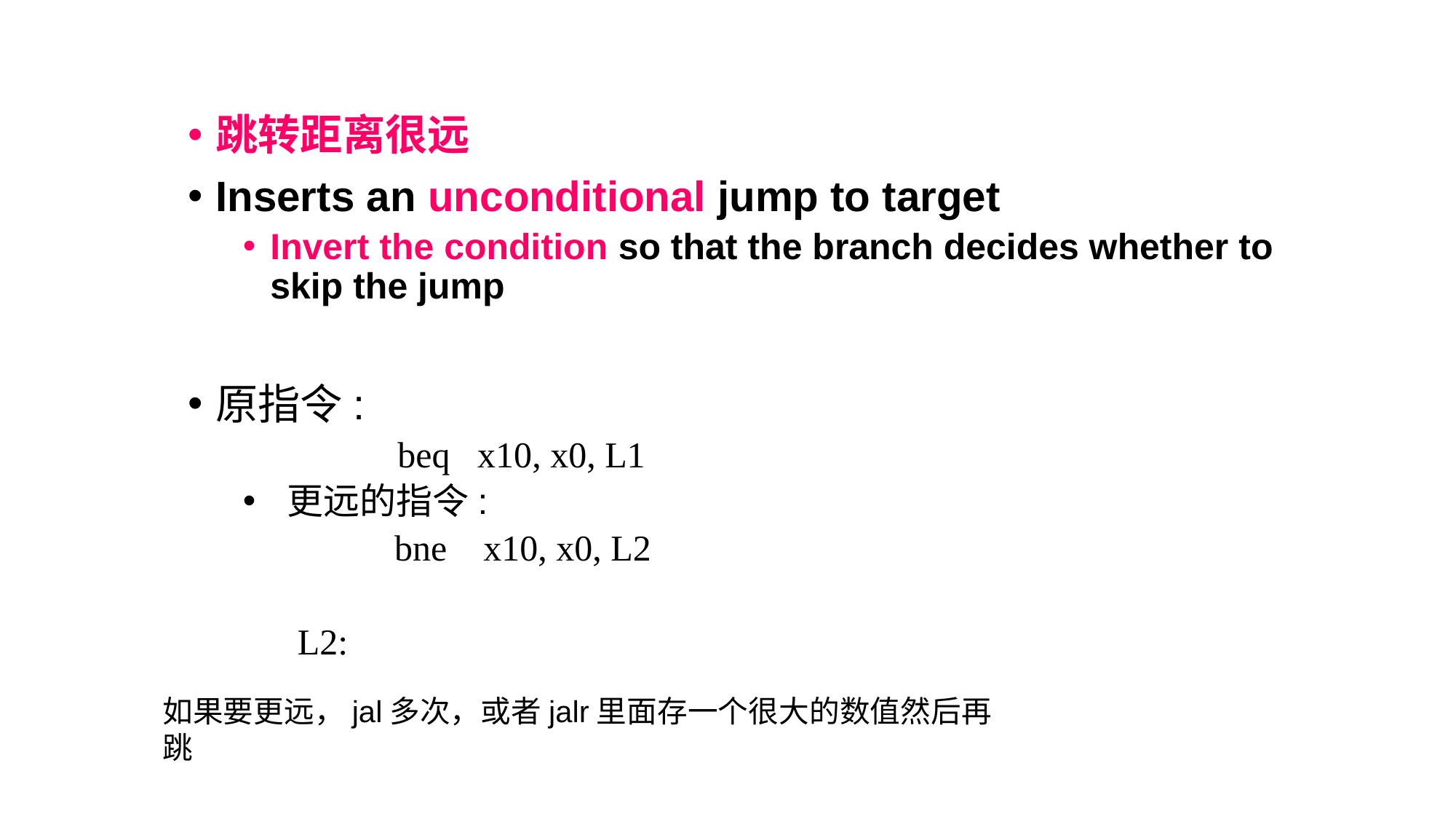

跳转距离很远
Inserts an unconditional jump to target
Invert the condition so that the branch decides whether to skip the jump

原指令:
                 beq   x10, x0, L1
 更远的指令:
              bne    x10, x0, L2

L2:
如果要更远，jal多次，或者jalr里面存一个很大的数值然后再跳